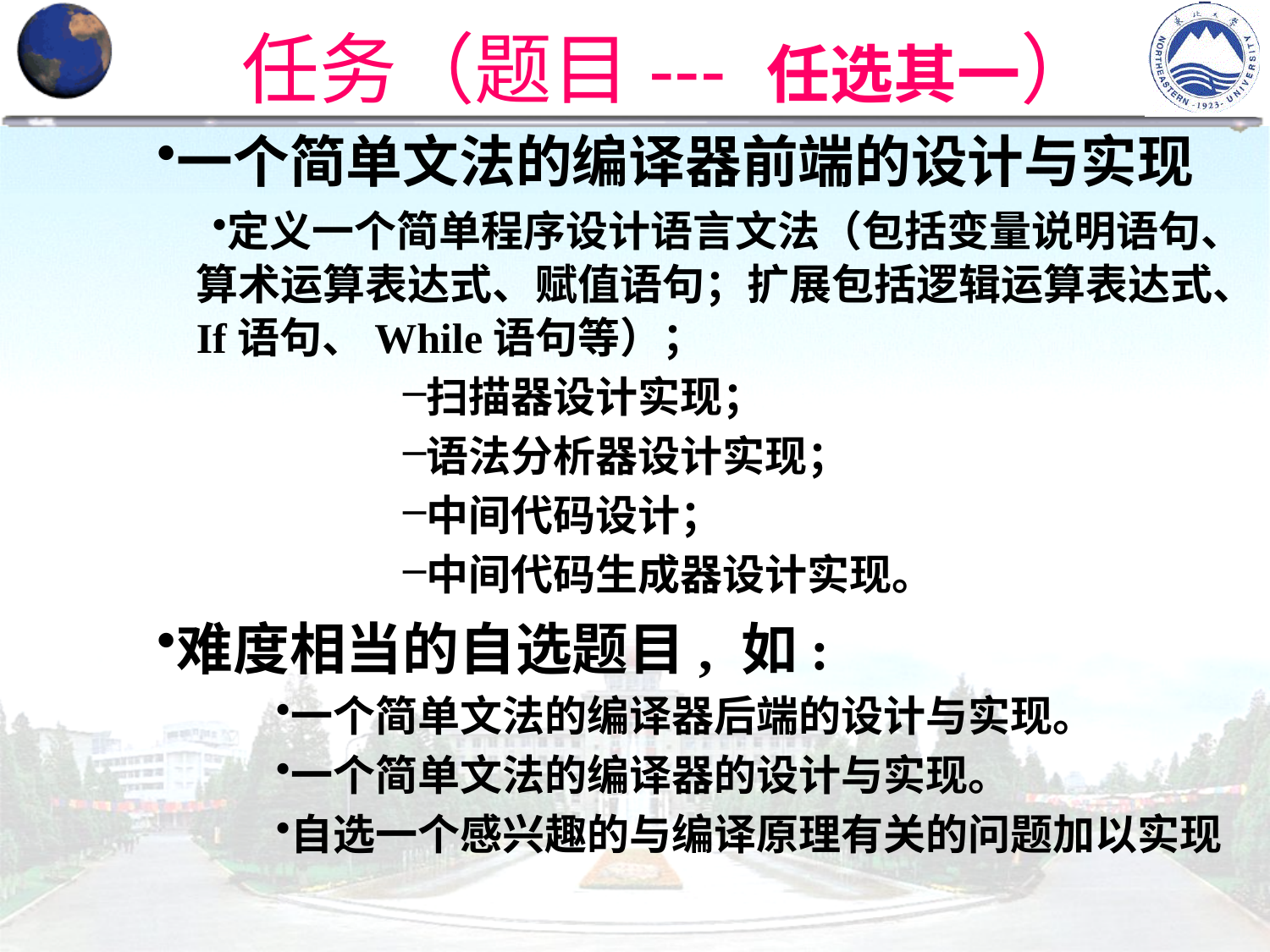

任务（题目--- 任选其一）
一个简单文法的编译器前端的设计与实现
定义一个简单程序设计语言文法（包括变量说明语句、算术运算表达式、赋值语句；扩展包括逻辑运算表达式、If语句、While语句等）；
扫描器设计实现；
语法分析器设计实现；
中间代码设计；
中间代码生成器设计实现。
难度相当的自选题目, 如:
一个简单文法的编译器后端的设计与实现。
一个简单文法的编译器的设计与实现。
自选一个感兴趣的与编译原理有关的问题加以实现